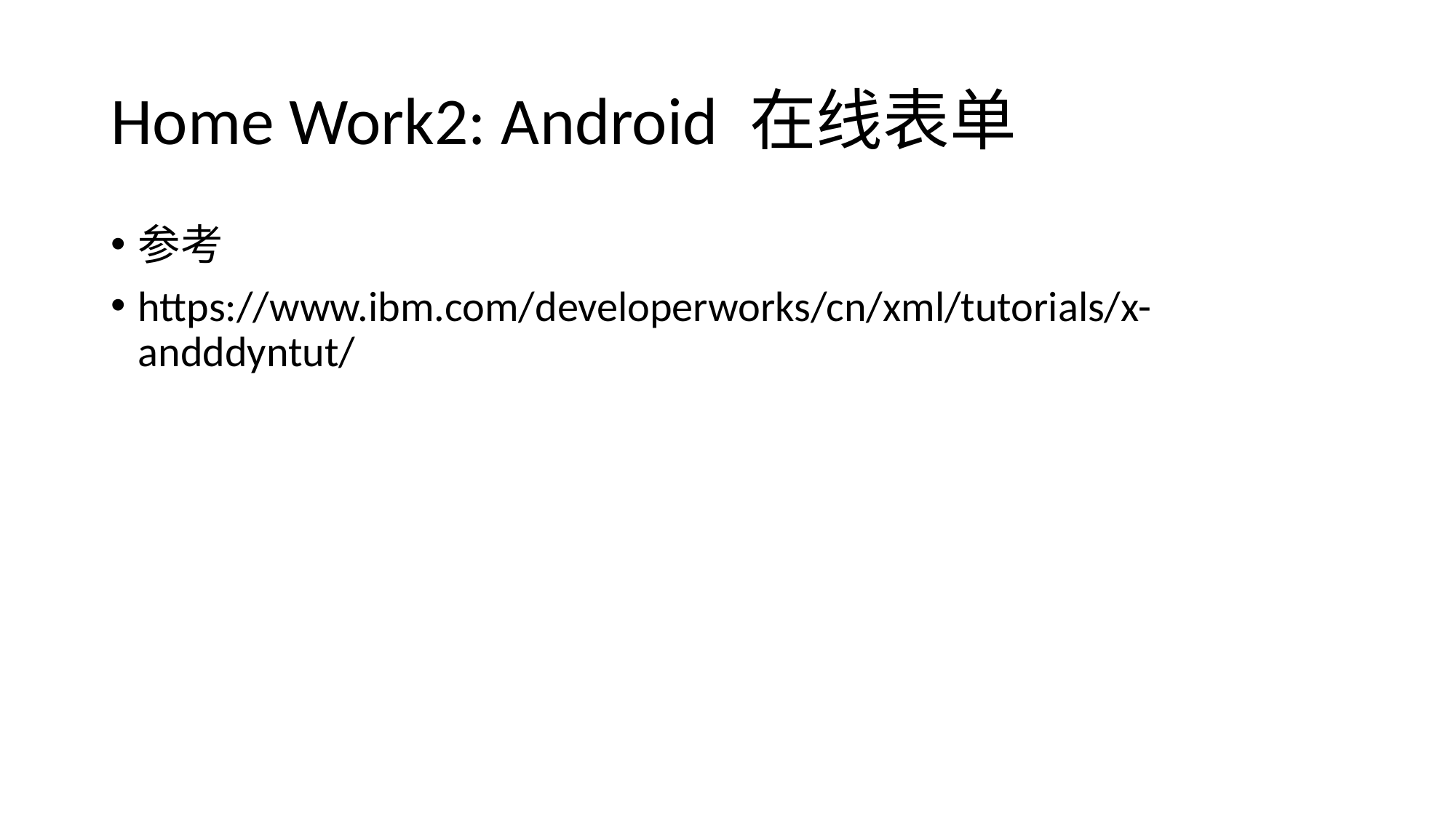

# Home Work2: Android 在线表单
参考
https://www.ibm.com/developerworks/cn/xml/tutorials/x-andddyntut/